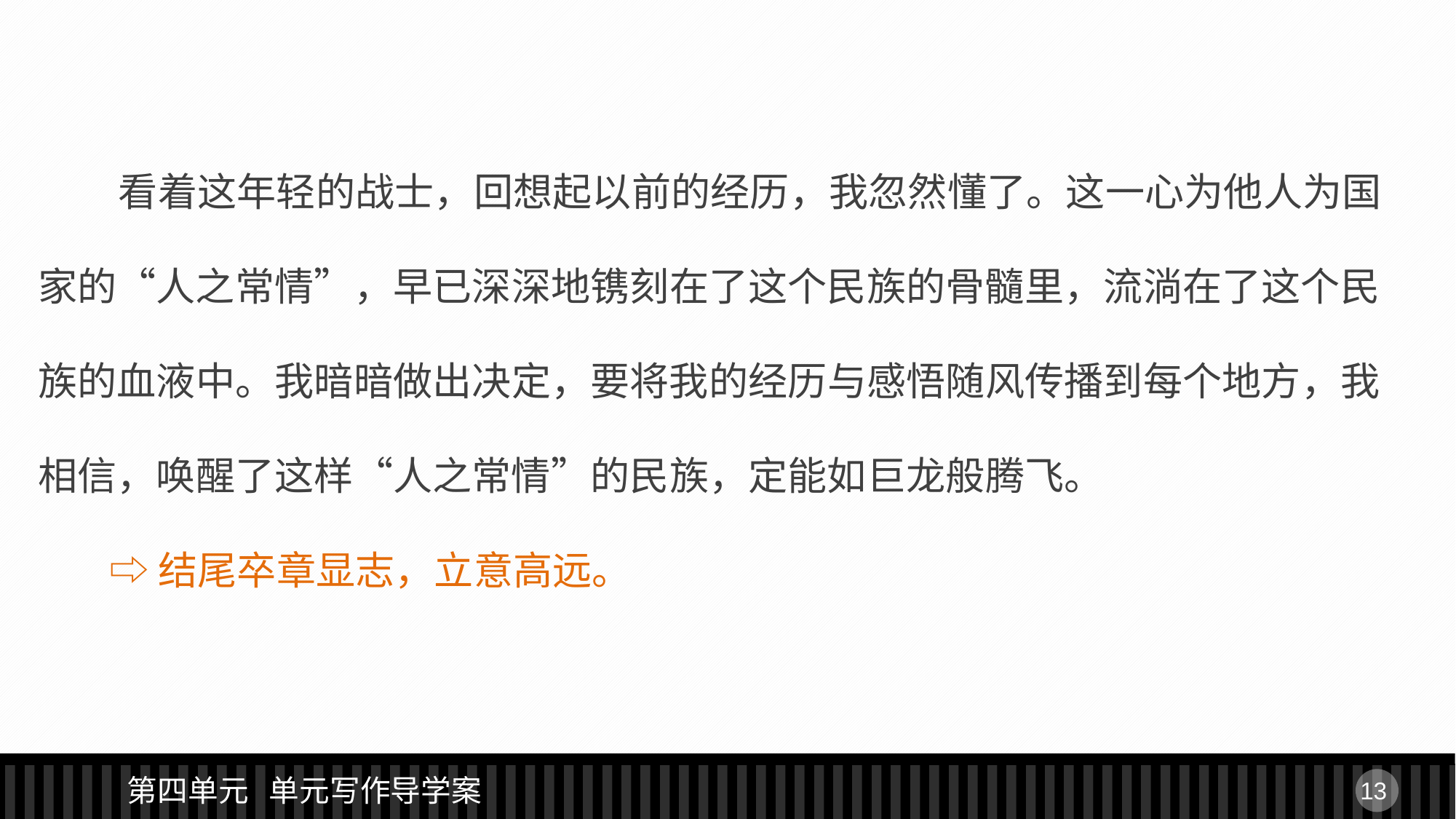

看着这年轻的战士，回想起以前的经历，我忽然懂了。这一心为他人为国家的“人之常情”，早已深深地镌刻在了这个民族的骨髓里，流淌在了这个民族的血液中。我暗暗做出决定，要将我的经历与感悟随风传播到每个地方，我相信，唤醒了这样“人之常情”的民族，定能如巨龙般腾飞。
        ⇨结尾卒章显志，立意高远。